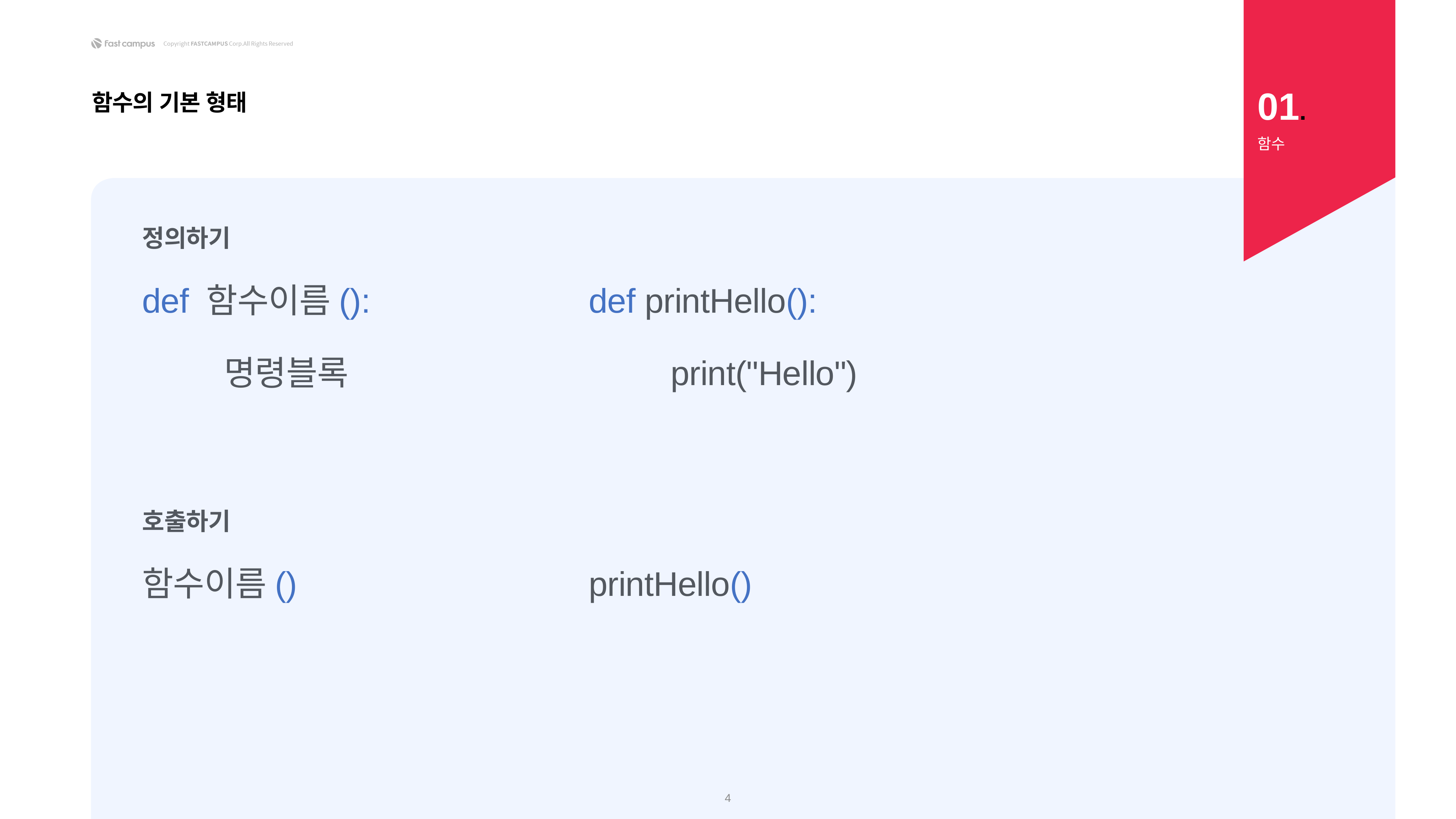

01.
함수의 기본 형태
함수
정의하기
def 함수이름():
	명령블록
def printHello():
	print("Hello")
호출하기
함수이름()
printHello()
4